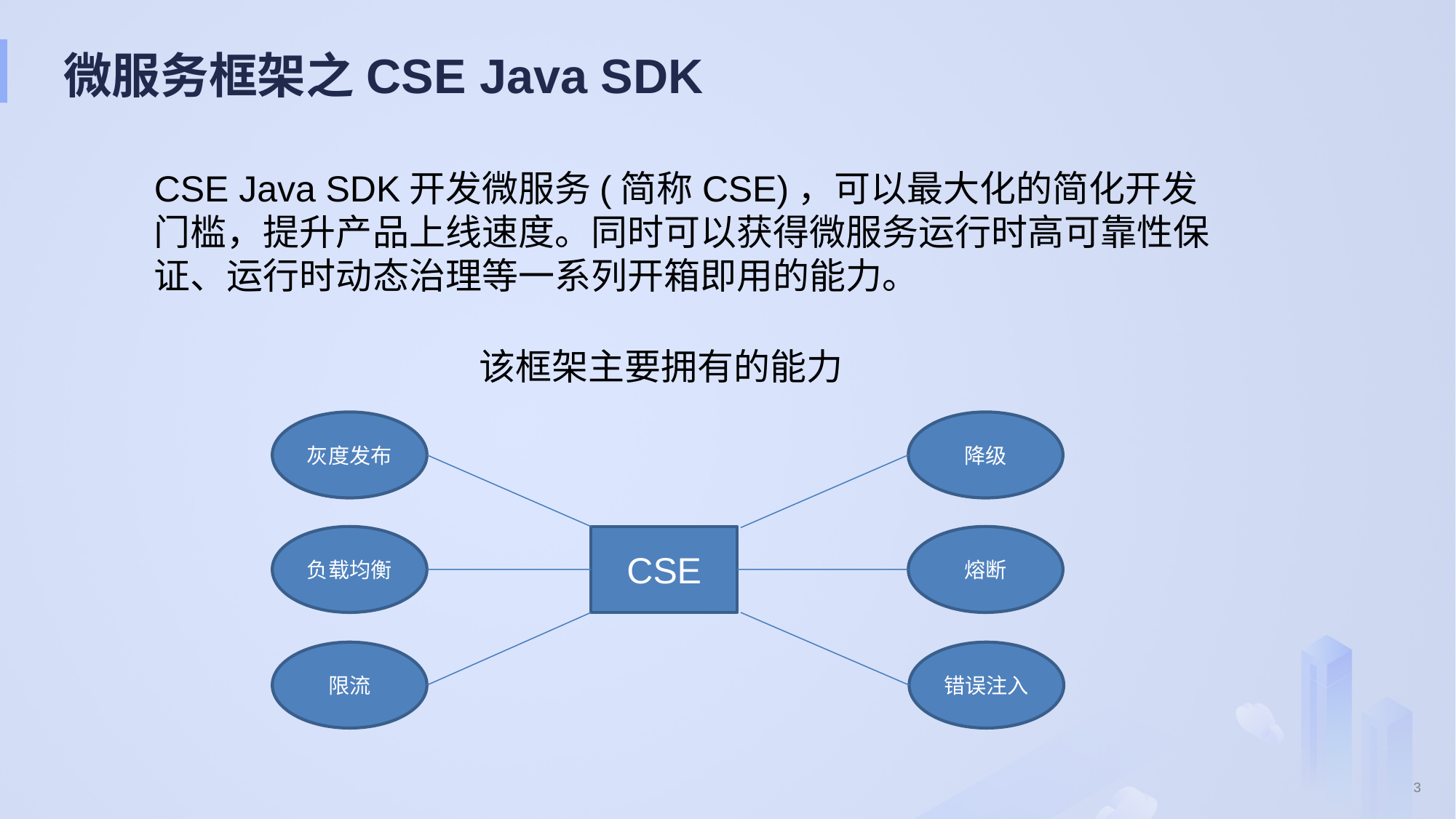

# 微服务框架之CSE Java SDK
CSE Java SDK开发微服务(简称CSE)，可以最大化的简化开发门槛，提升产品上线速度。同时可以获得微服务运行时高可靠性保证、运行时动态治理等一系列开箱即用的能力。
该框架主要拥有的能力
灰度发布
降级
负载均衡
CSE
熔断
限流
错误注入